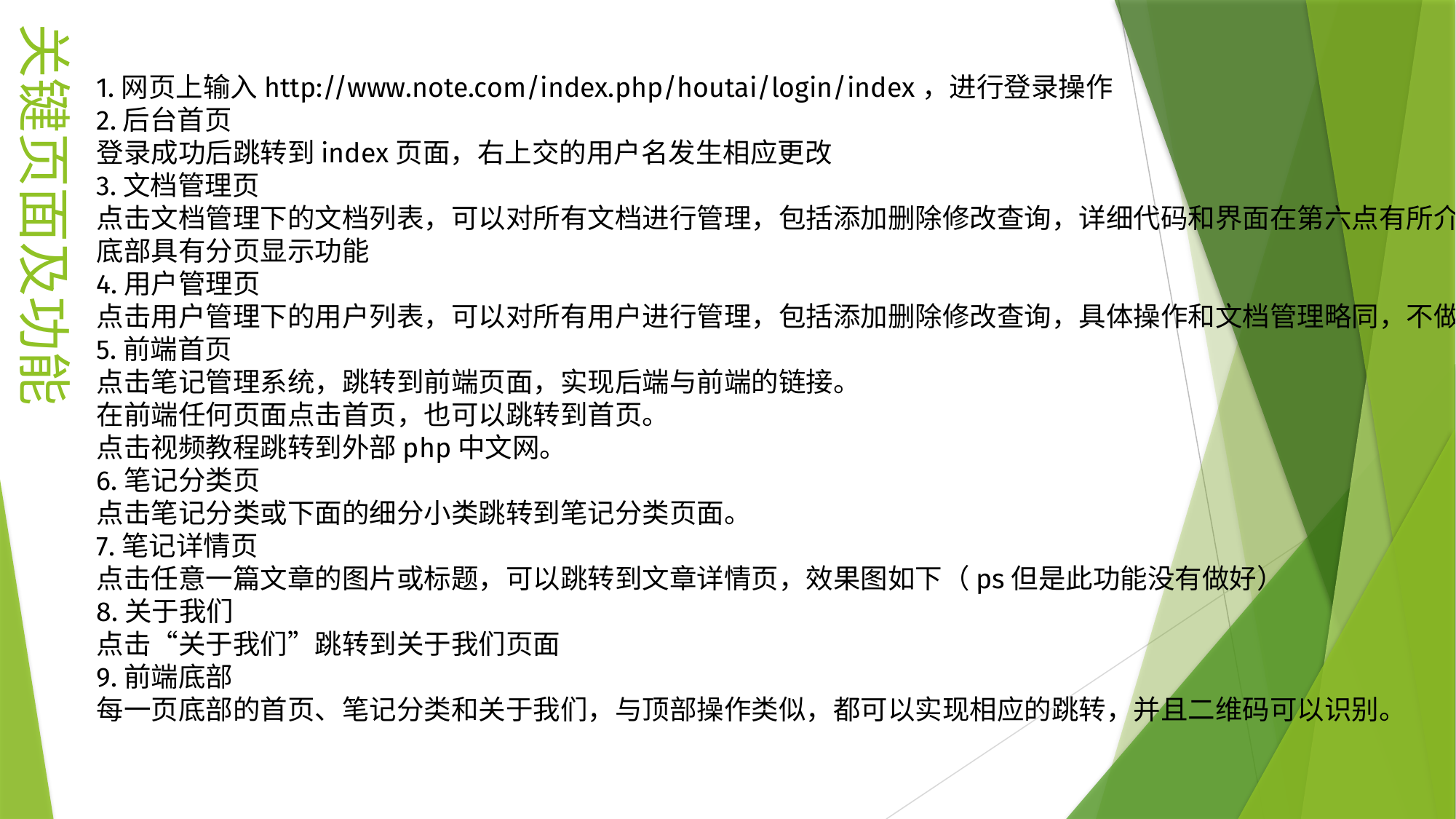

关键页面及功能
1.网页上输入http://www.note.com/index.php/houtai/login/index，进行登录操作
2.后台首页
登录成功后跳转到index页面，右上交的用户名发生相应更改
3.文档管理页
点击文档管理下的文档列表，可以对所有文档进行管理，包括添加删除修改查询，详细代码和界面在第六点有所介绍。
底部具有分页显示功能
4.用户管理页
点击用户管理下的用户列表，可以对所有用户进行管理，包括添加删除修改查询，具体操作和文档管理略同，不做详细介绍。
5.前端首页
点击笔记管理系统，跳转到前端页面，实现后端与前端的链接。
在前端任何页面点击首页，也可以跳转到首页。
点击视频教程跳转到外部php中文网。
6.笔记分类页
点击笔记分类或下面的细分小类跳转到笔记分类页面。
7.笔记详情页
点击任意一篇文章的图片或标题，可以跳转到文章详情页，效果图如下（ps但是此功能没有做好）
8.关于我们
点击“关于我们”跳转到关于我们页面
9.前端底部
每一页底部的首页、笔记分类和关于我们，与顶部操作类似，都可以实现相应的跳转，并且二维码可以识别。